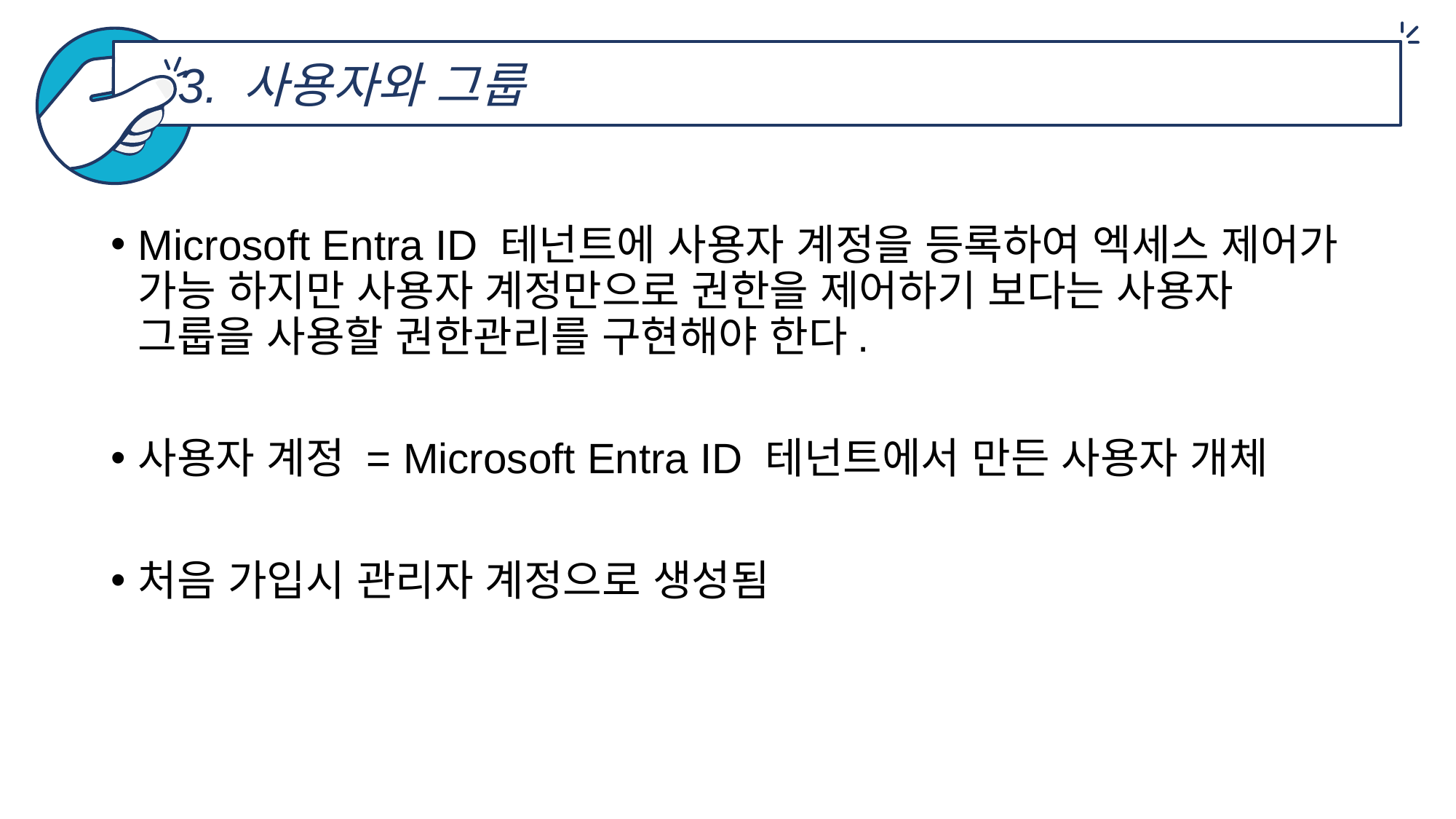

3. 사용자와 그룹

Microsoft Entra ID 테넌트에 사용자 계정을 등록하여 엑세스 제어가 가능 하지만 사용자 계정만으로 권한을 제어하기 보다는 사용자 그룹을 사용할 권한관리를 구현해야 한다.

사용자 계정 = Microsoft Entra ID 테넌트에서 만든 사용자 개체

처음 가입시 관리자 계정으로 생성됨